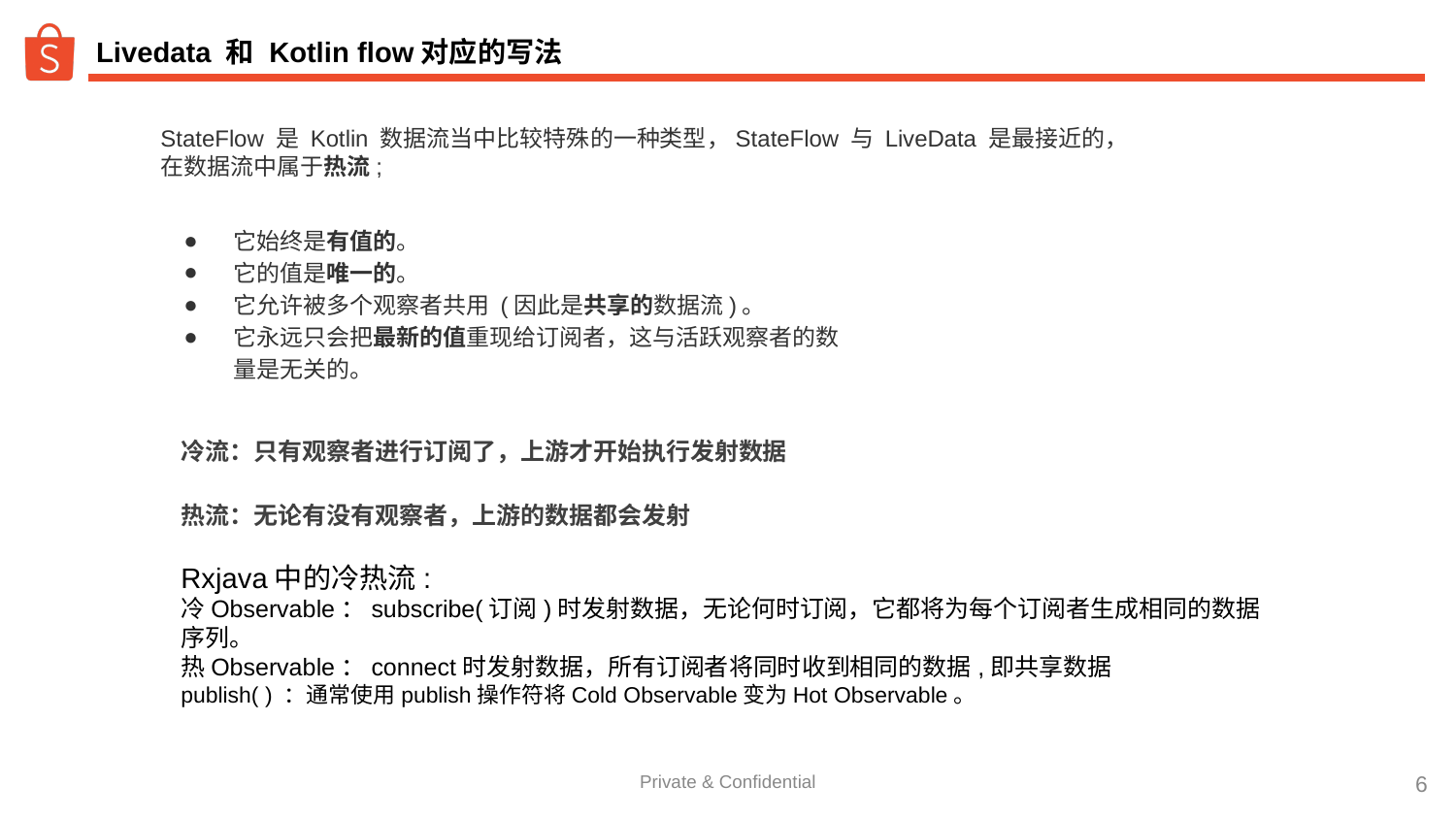

# Livedata 和 Kotlin flow对应的写法
StateFlow 是 Kotlin 数据流当中比较特殊的一种类型，StateFlow 与 LiveData 是最接近的，在数据流中属于热流;
它始终是有值的。
它的值是唯一的。
它允许被多个观察者共用 (因此是共享的数据流)。
它永远只会把最新的值重现给订阅者，这与活跃观察者的数量是无关的。
冷流：只有观察者进行订阅了，上游才开始执行发射数据
热流：无论有没有观察者，上游的数据都会发射
Rxjava中的冷热流:
冷Observable：subscribe(订阅)时发射数据，无论何时订阅，它都将为每个订阅者生成相同的数据序列。
热Observable：connect时发射数据，所有订阅者将同时收到相同的数据,即共享数据
publish( ) ：通常使用publish操作符将Cold Observable变为Hot Observable。

Private & Confidential
6